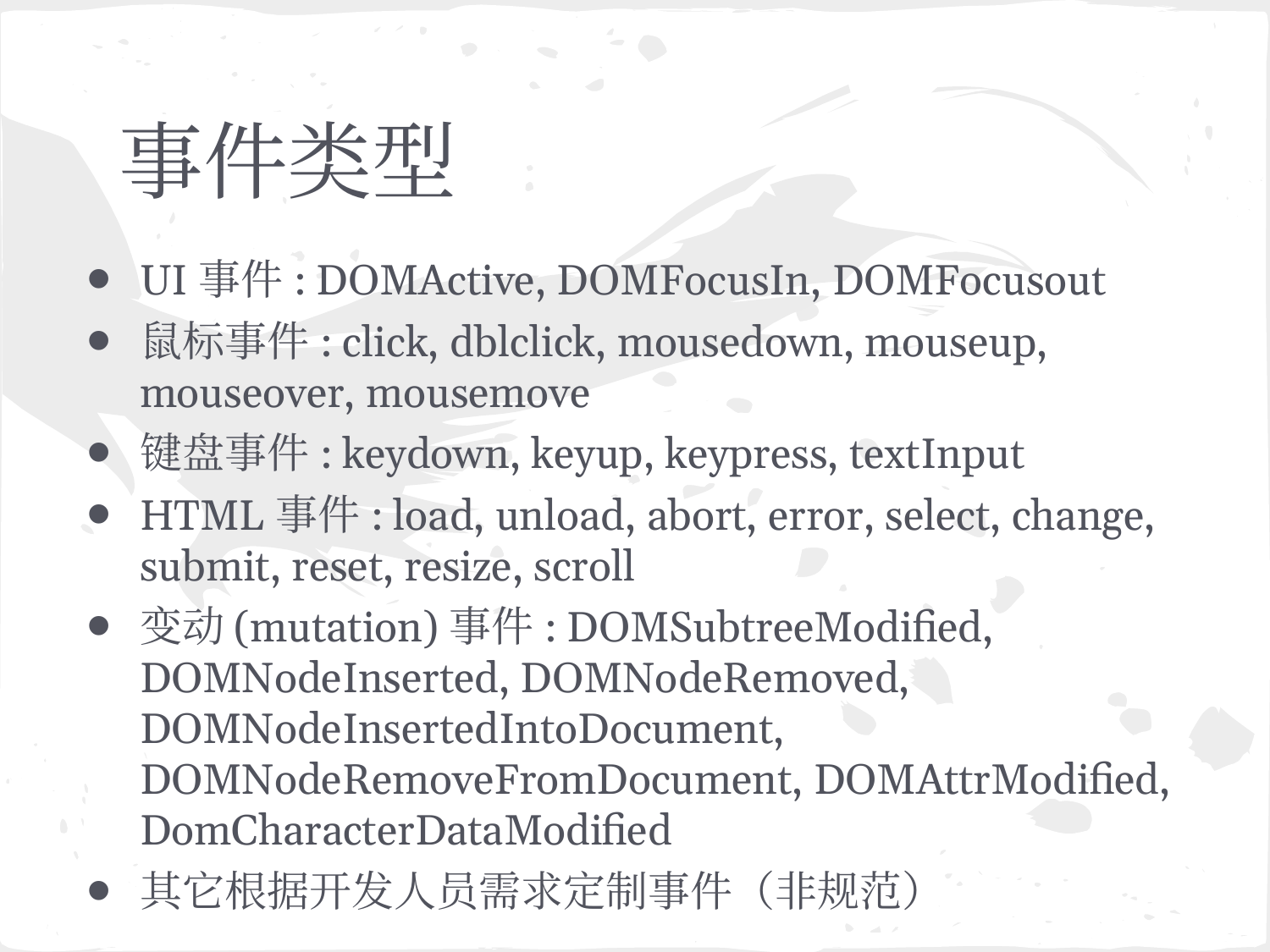

# 事件类型
UI事件: DOMActive, DOMFocusIn, DOMFocusout
鼠标事件: click, dblclick, mousedown, mouseup, mouseover, mousemove
键盘事件: keydown, keyup, keypress, textInput
HTML事件: load, unload, abort, error, select, change, submit, reset, resize, scroll
变动(mutation)事件: DOMSubtreeModified, DOMNodeInserted, DOMNodeRemoved, DOMNodeInsertedIntoDocument, DOMNodeRemoveFromDocument, DOMAttrModified, DomCharacterDataModified
其它根据开发人员需求定制事件（非规范）